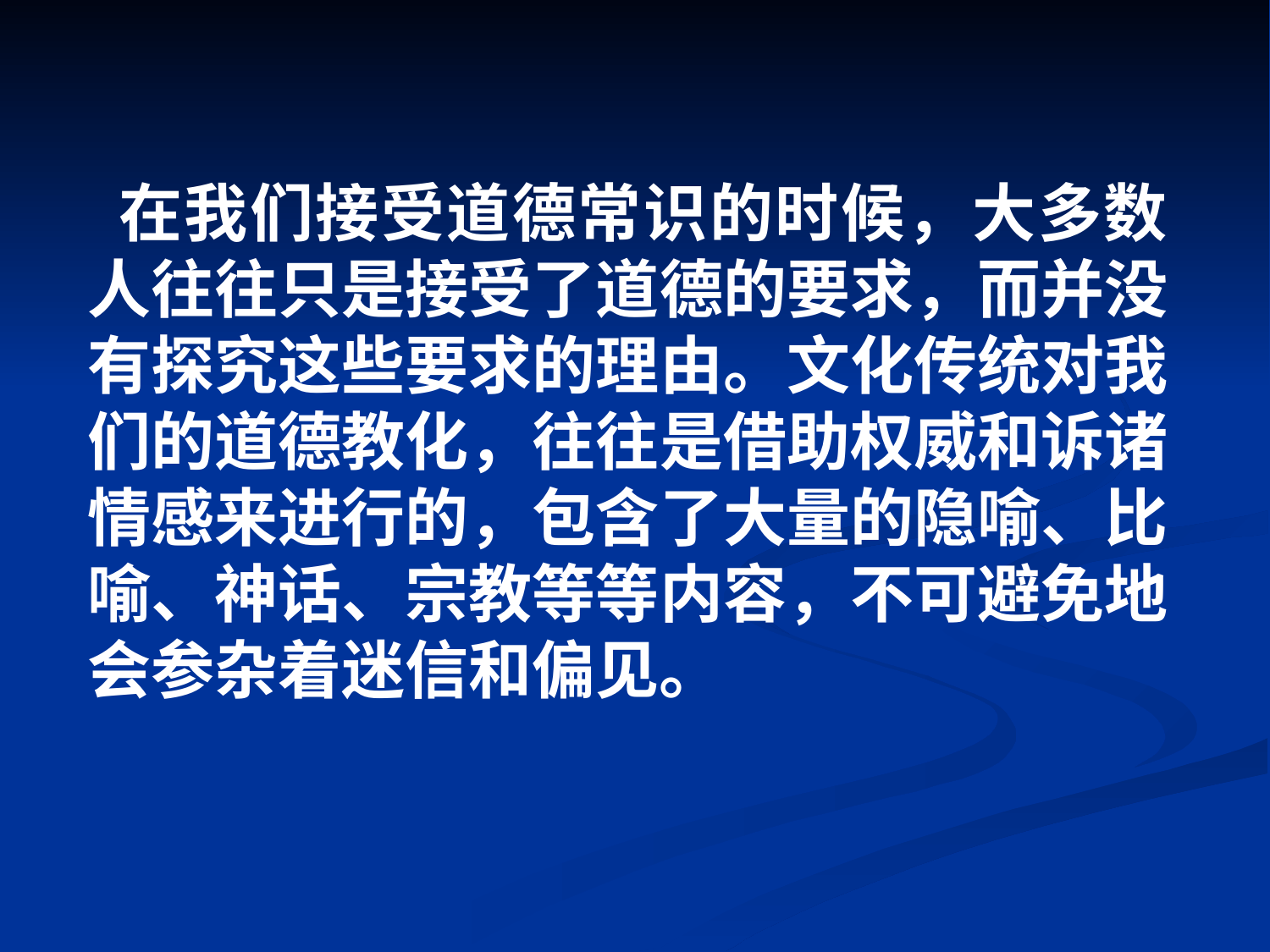

在我们接受道德常识的时候，大多数人往往只是接受了道德的要求，而并没有探究这些要求的理由。文化传统对我们的道德教化，往往是借助权威和诉诸情感来进行的，包含了大量的隐喻、比喻、神话、宗教等等内容，不可避免地会参杂着迷信和偏见。